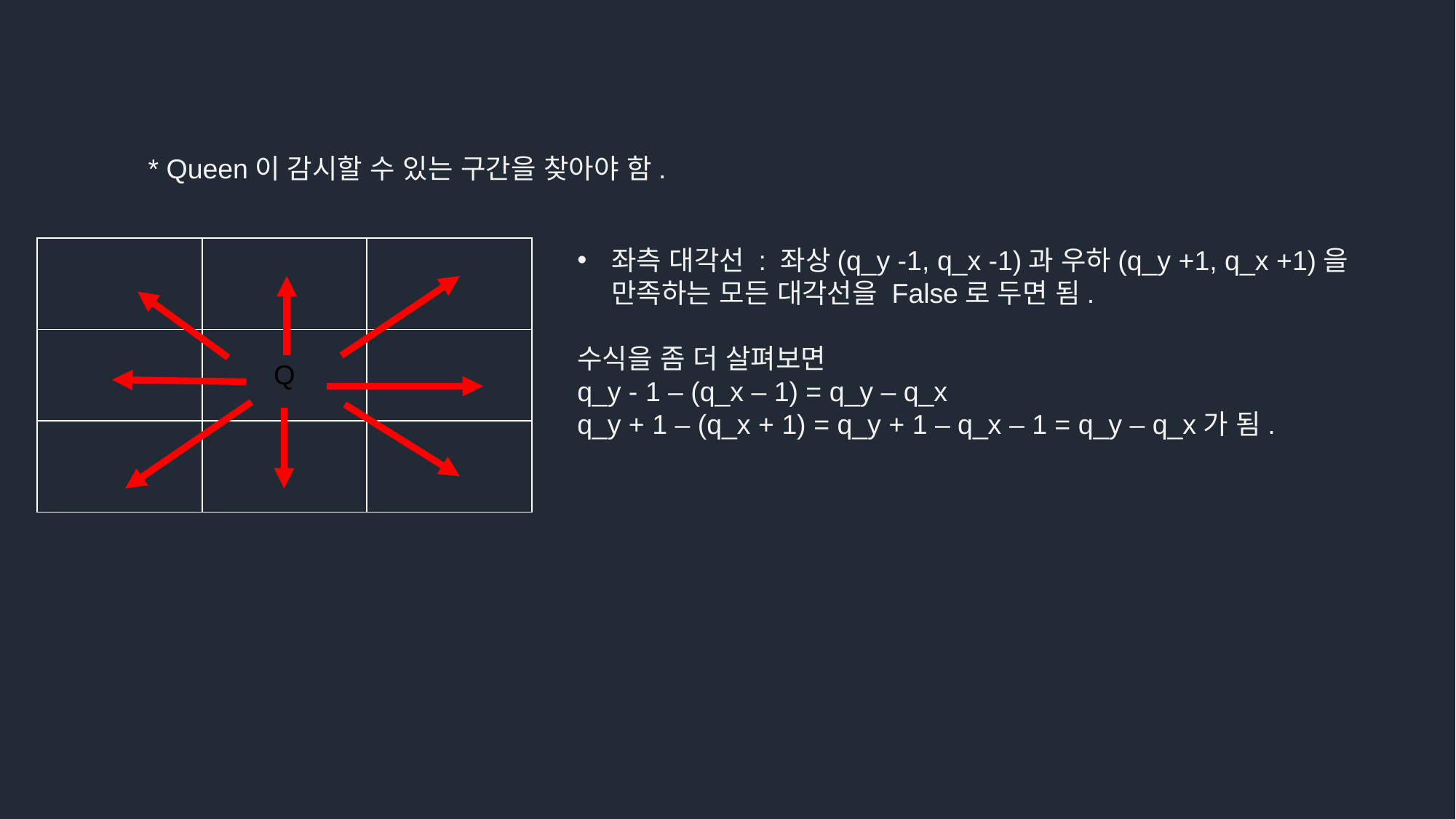

* Queen이 감시할 수 있는 구간을 찾아야 함.
좌측 대각선 : 좌상(q_y -1, q_x -1)과 우하(q_y +1, q_x +1)을 만족하는 모든 대각선을 False로 두면 됨.

수식을 좀 더 살펴보면
q_y - 1 – (q_x – 1) = q_y – q_x
q_y + 1 – (q_x + 1) = q_y + 1 – q_x – 1 = q_y – q_x가 됨.

|  |  |  |
| --- | --- | --- |
|  | Q |  |
|  |  |  |